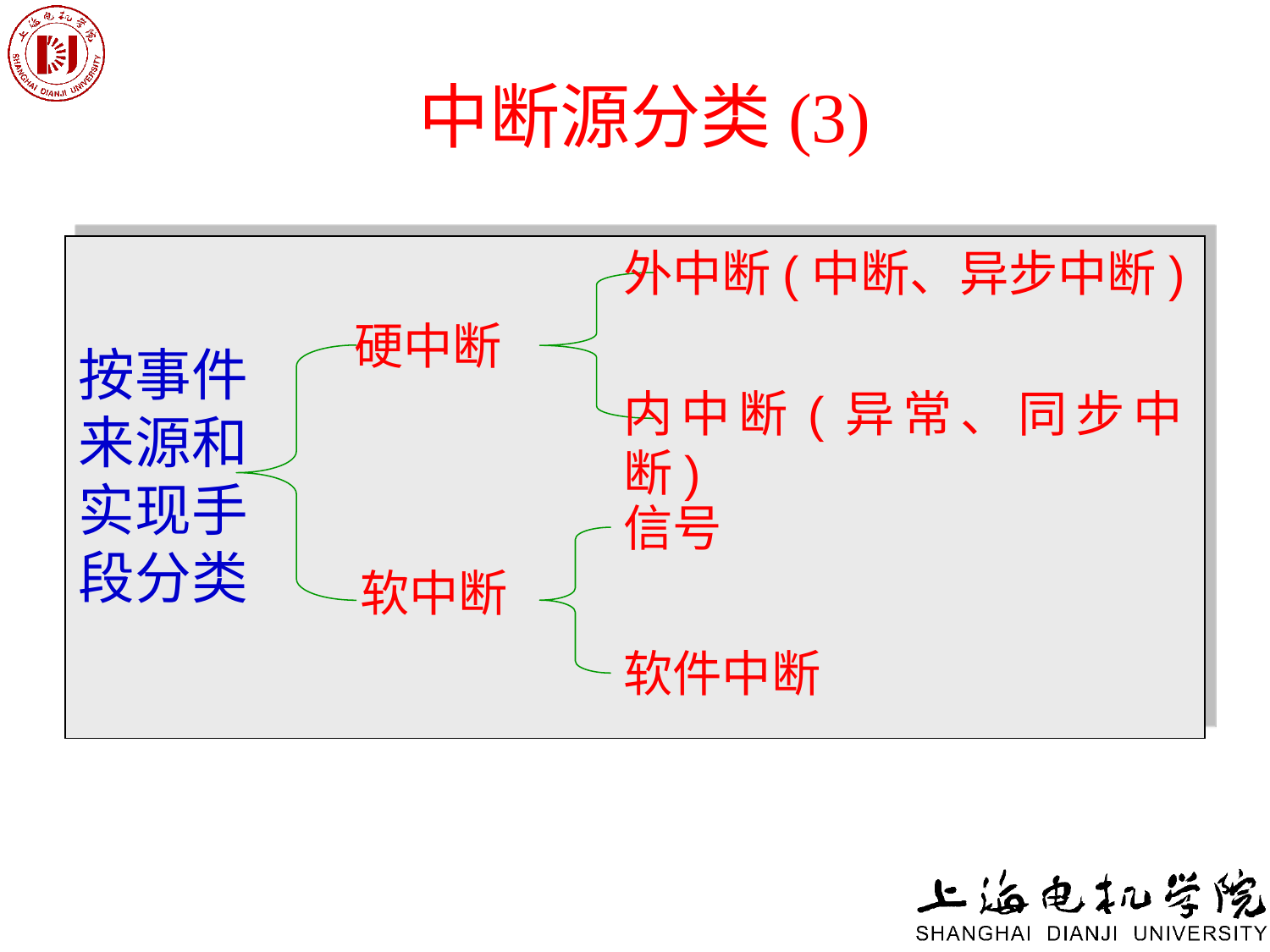

# 中断源分类(3)

外中断(中断、异步中断)

按事件来源和实现手段分类

硬中断

内中断(异常、同步中断)
信号

软中断
软件中断